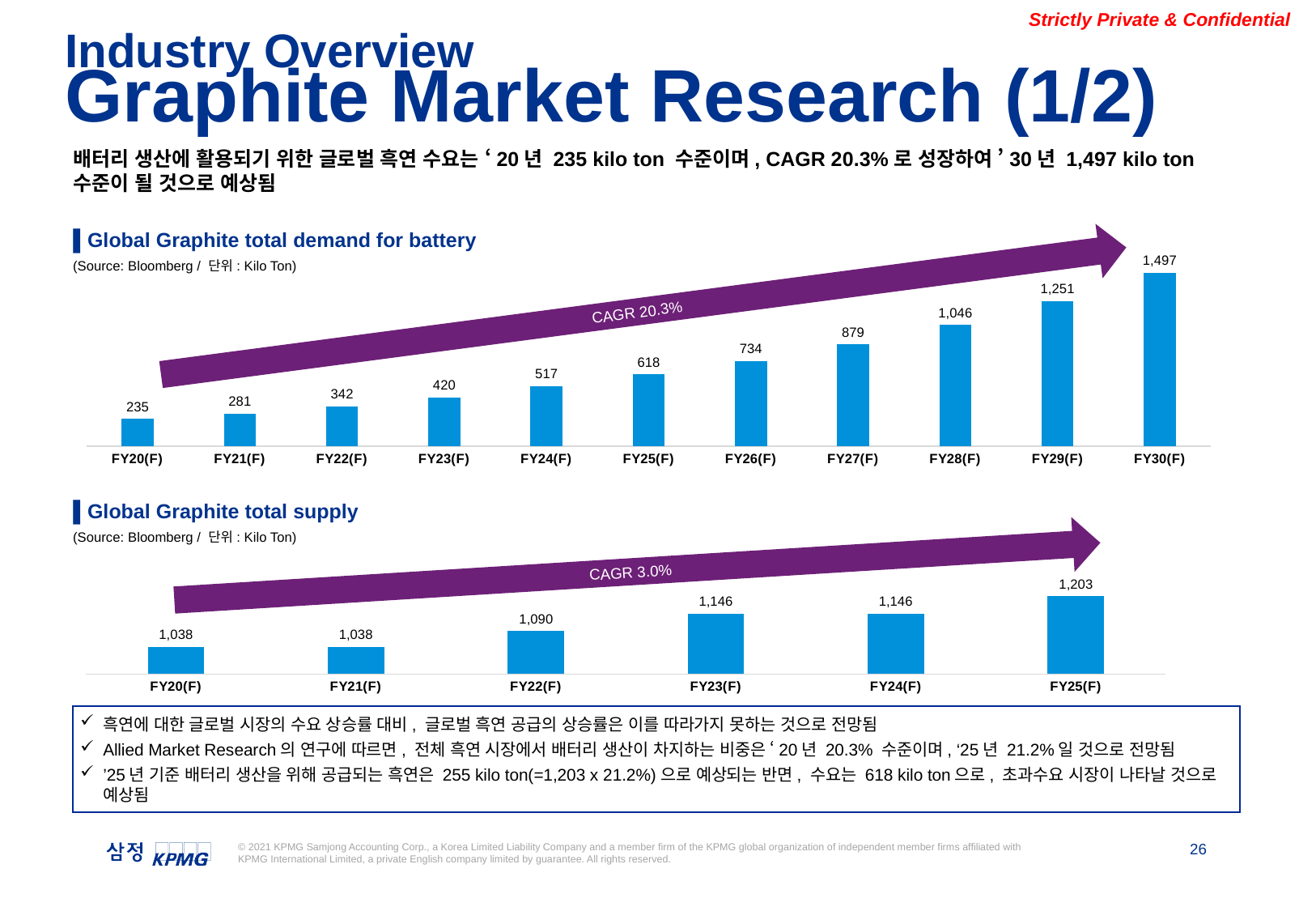

Industry Overview
Graphite Market Research (1/2)
배터리 생산에 활용되기 위한 글로벌 흑연 수요는 ‘20년 235 kilo ton 수준이며, CAGR 20.3%로 성장하여 ’30년 1,497 kilo ton 수준이 될 것으로 예상됨
▌Global Graphite total demand for battery

### Chart

| Category |  |
|---|---|
| 20 | 235.0 |
| 21 | 281.0 |
| 22 | 342.0 |
| 23 | 420.0 |
| 24 | 517.0 |
| 25 | 618.0 |
| 26 | 734.0 |
| 27 | 879.0 |
| 28 | 1046.0 |
| 29 | 1251.0 |
| 30 | 1497.0 |
(Source: Bloomberg / 단위: Kilo Ton)
CAGR 20.3%
▌Global Graphite total supply
(Source: Bloomberg / 단위: Kilo Ton)
CAGR 3.0%

### Chart

| Category |  |
|---|---|
| 20 | 1038.0 |
| 21 | 1038.0 |
| 22 | 1090.0 |
| 23 | 1146.0 |
| 24 | 1146.0 |
| 25 | 1203.0 |
흑연에 대한 글로벌 시장의 수요 상승률 대비, 글로벌 흑연 공급의 상승률은 이를 따라가지 못하는 것으로 전망됨
Allied Market Research의 연구에 따르면, 전체 흑연 시장에서 배터리 생산이 차지하는 비중은 ‘20년 20.3% 수준이며, ‘25년 21.2%일 것으로 전망됨
’25년 기준 배터리 생산을 위해 공급되는 흑연은 255 kilo ton(=1,203 x 21.2%)으로 예상되는 반면, 수요는 618 kilo ton으로, 초과수요 시장이 나타날 것으로 예상됨